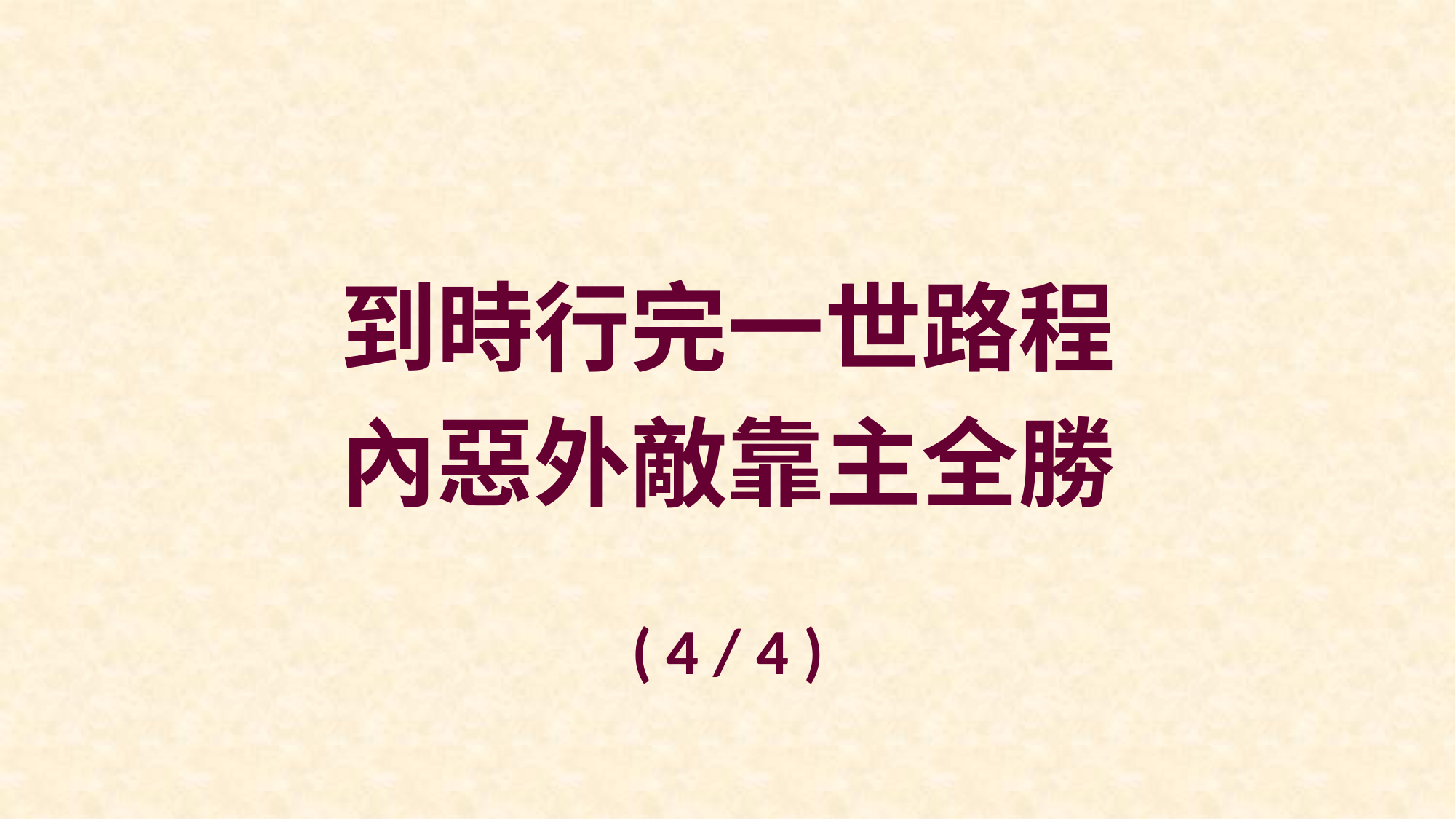

到時行完一世路程
內惡外敵靠主全勝
( 4 / 4 )